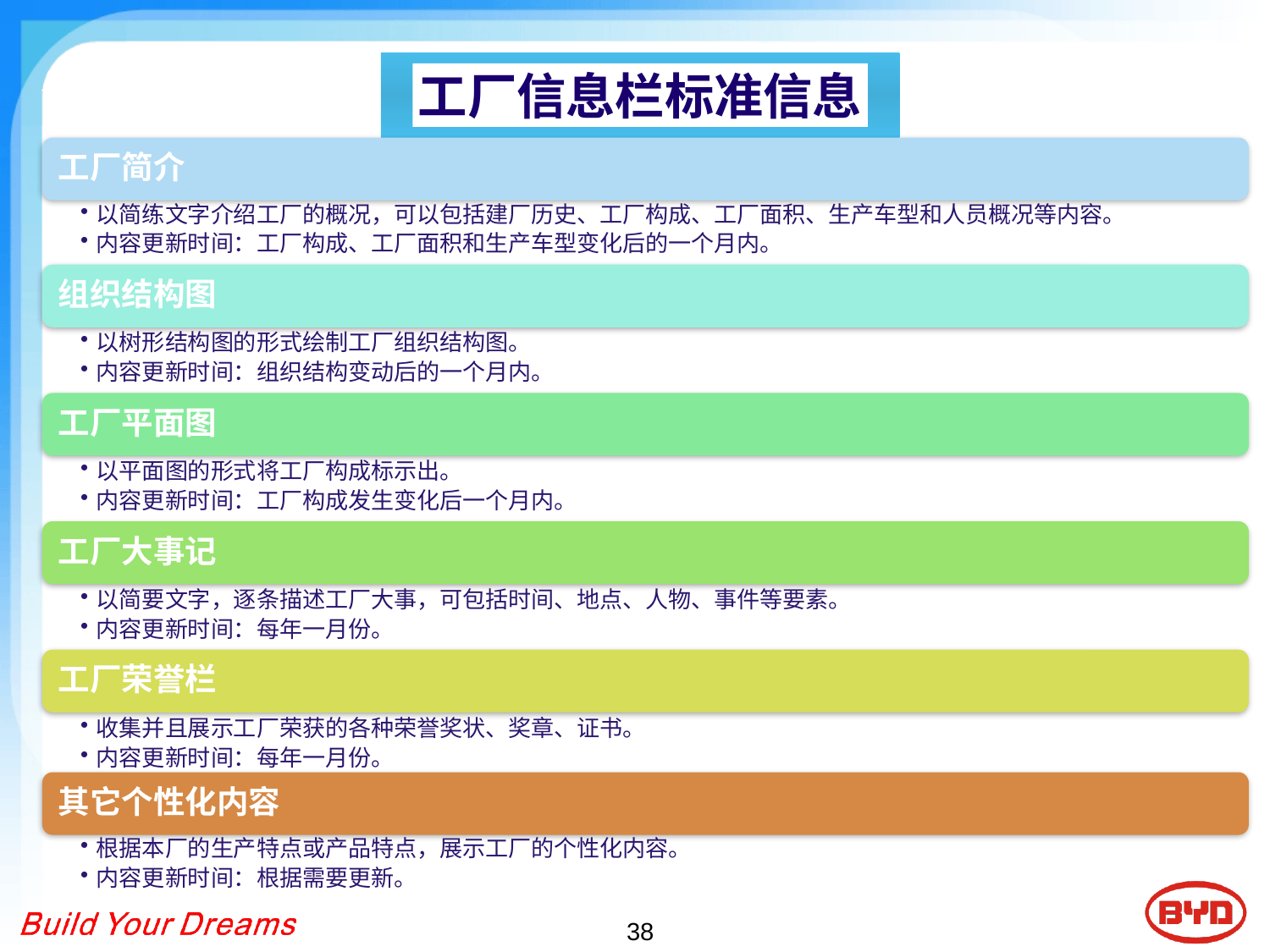

工厂信息栏标准信息
工厂简介
以简练文字介绍工厂的概况，可以包括建厂历史、工厂构成、工厂面积、生产车型和人员概况等内容。
内容更新时间：工厂构成、工厂面积和生产车型变化后的一个月内。
组织结构图
以树形结构图的形式绘制工厂组织结构图。
内容更新时间：组织结构变动后的一个月内。
工厂平面图
以平面图的形式将工厂构成标示出。
内容更新时间：工厂构成发生变化后一个月内。
工厂大事记
以简要文字，逐条描述工厂大事，可包括时间、地点、人物、事件等要素。
内容更新时间：每年一月份。
工厂荣誉栏
收集并且展示工厂荣获的各种荣誉奖状、奖章、证书。
内容更新时间：每年一月份。
其它个性化内容
根据本厂的生产特点或产品特点，展示工厂的个性化内容。
内容更新时间：根据需要更新。
38